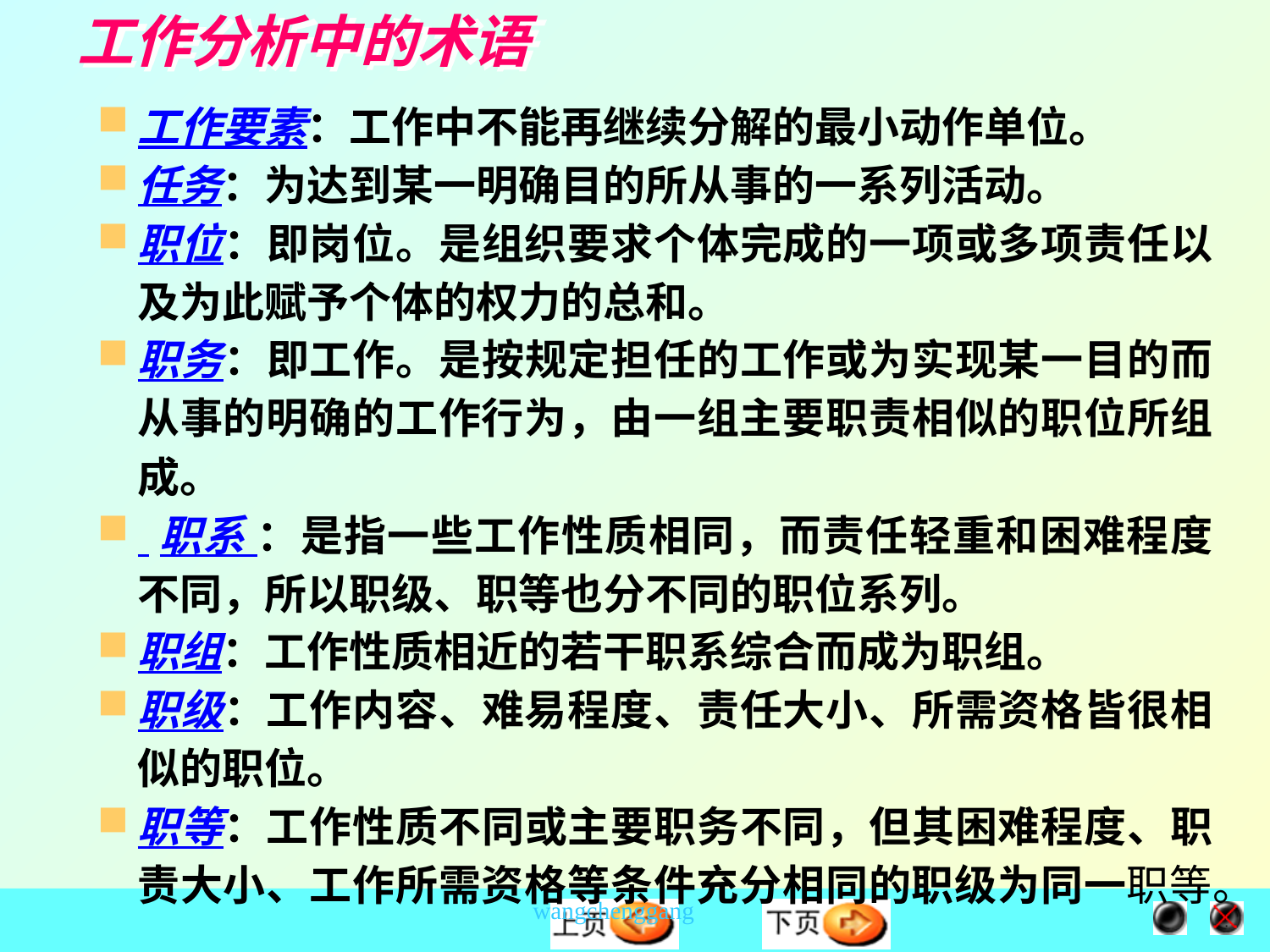

工作分析中的术语
工作要素：工作中不能再继续分解的最小动作单位。
任务：为达到某一明确目的所从事的一系列活动。
职位：即岗位。是组织要求个体完成的一项或多项责任以及为此赋予个体的权力的总和。
职务：即工作。是按规定担任的工作或为实现某一目的而从事的明确的工作行为，由一组主要职责相似的职位所组成。
 职系 ：是指一些工作性质相同，而责任轻重和困难程度不同，所以职级、职等也分不同的职位系列。
职组：工作性质相近的若干职系综合而成为职组。
职级：工作内容、难易程度、责任大小、所需资格皆很相似的职位。
职等：工作性质不同或主要职务不同，但其困难程度、职责大小、工作所需资格等条件充分相同的职级为同一职等。
wangchenggang